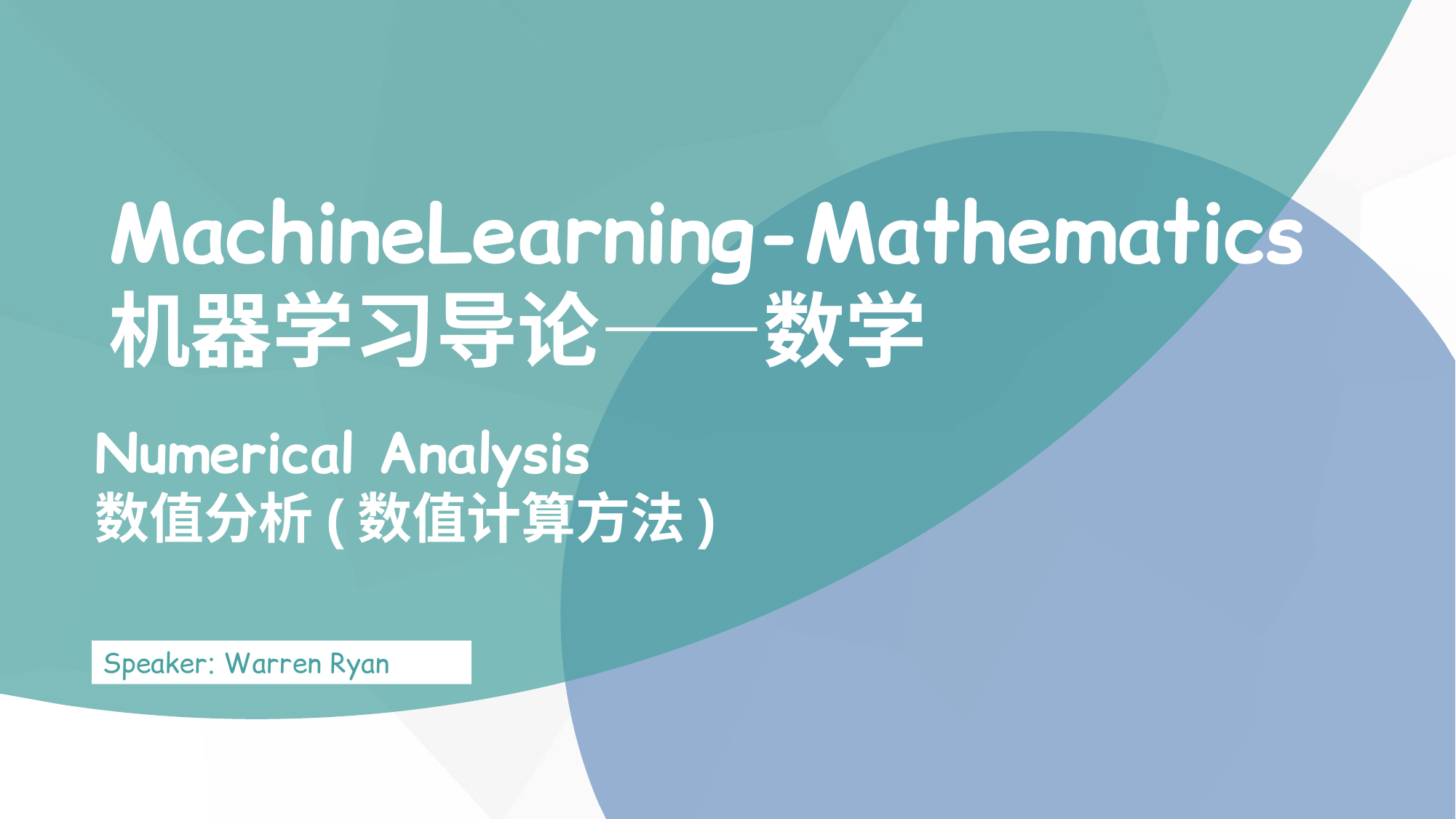

MachineLearning-Mathematics
机器学习导论——数学
Numerical Analysis
数值分析(数值计算方法)

Speaker: Warren Ryan